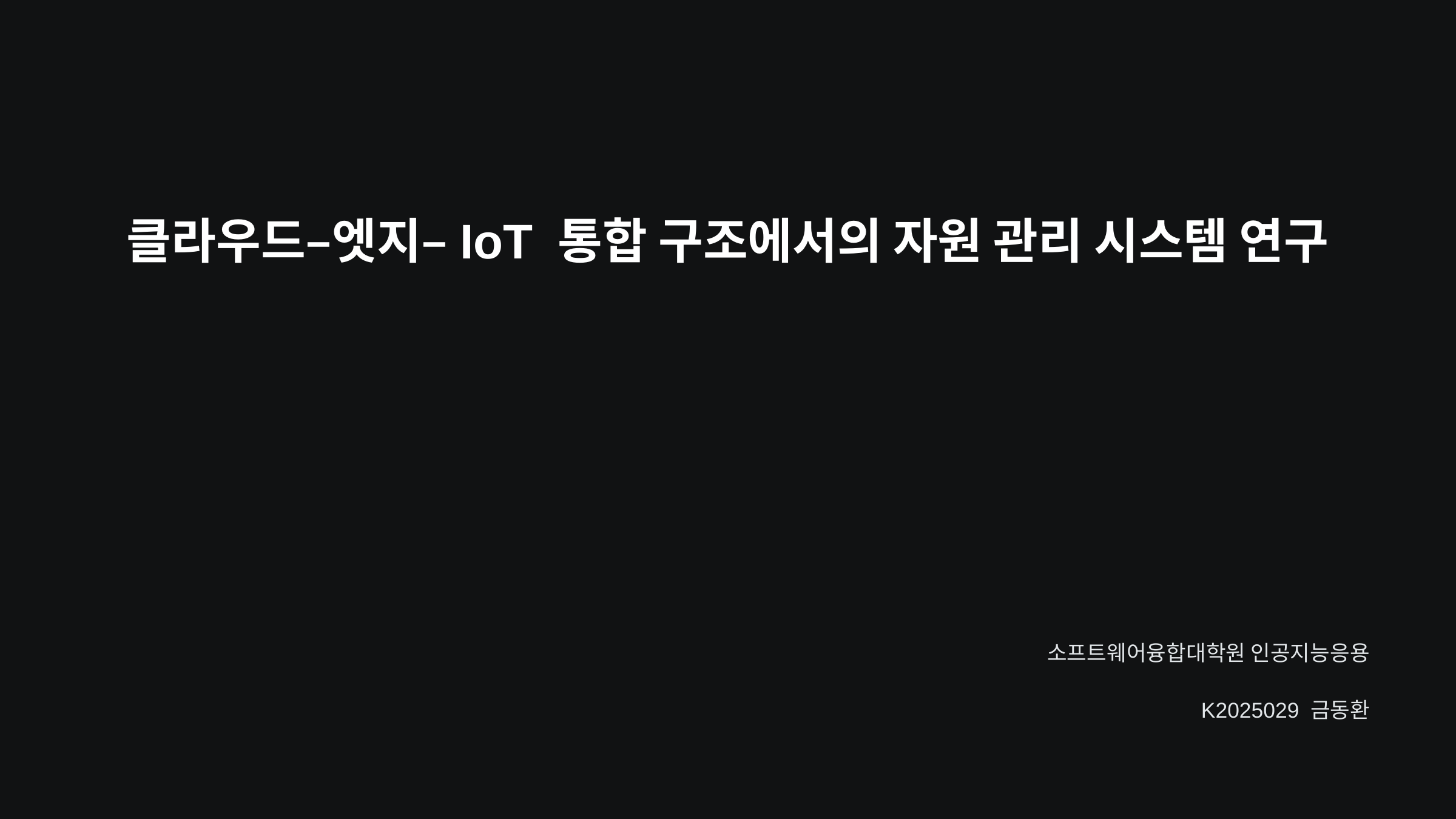

클라우드–엣지–IoT 통합 구조에서의 자원 관리 시스템 연구
소프트웨어융합대학원 인공지능응용
K2025029 금동환